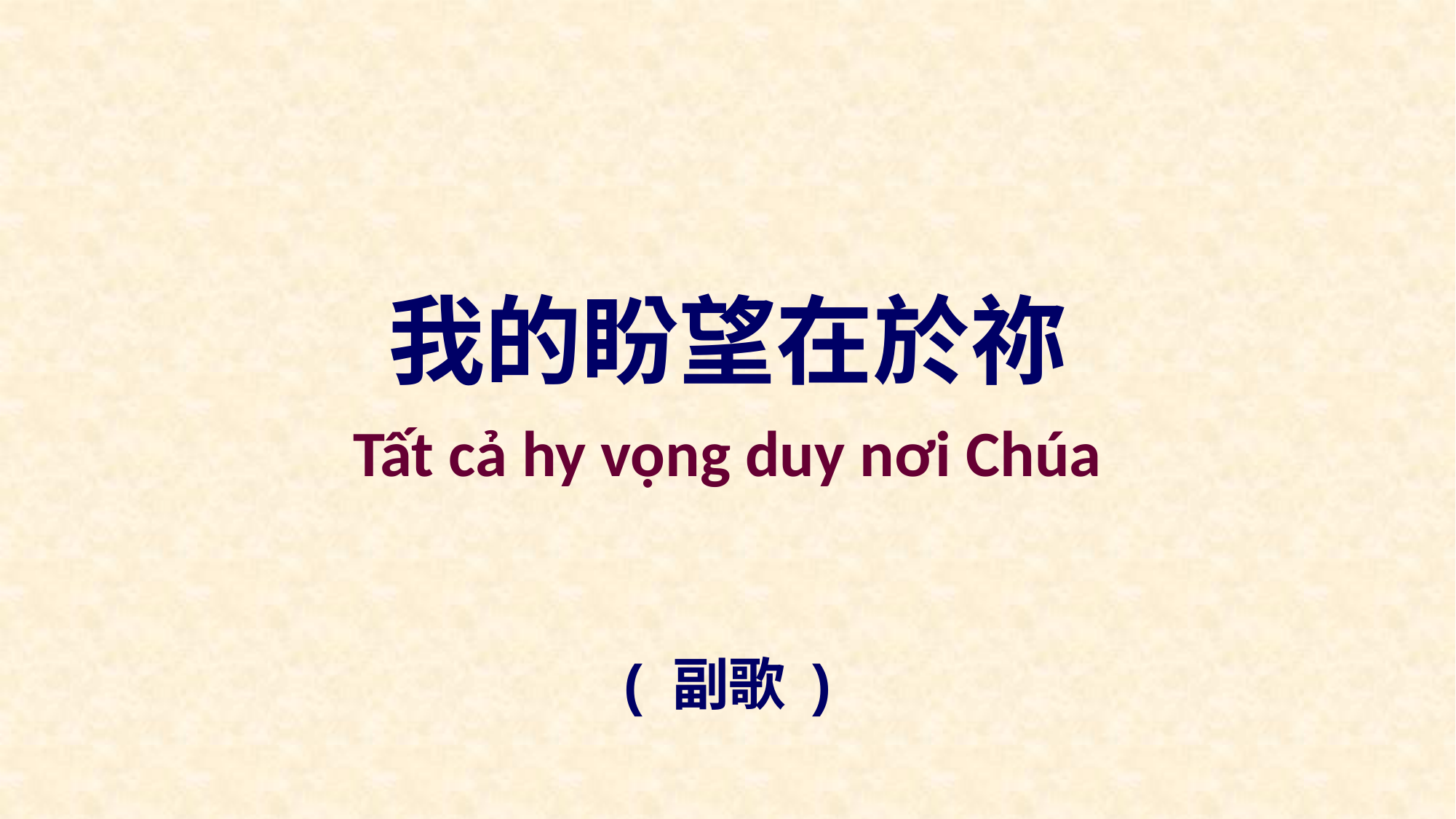

我的盼望在於祢
Tất cả hy vọng duy nơi Chúa
( 副歌 )